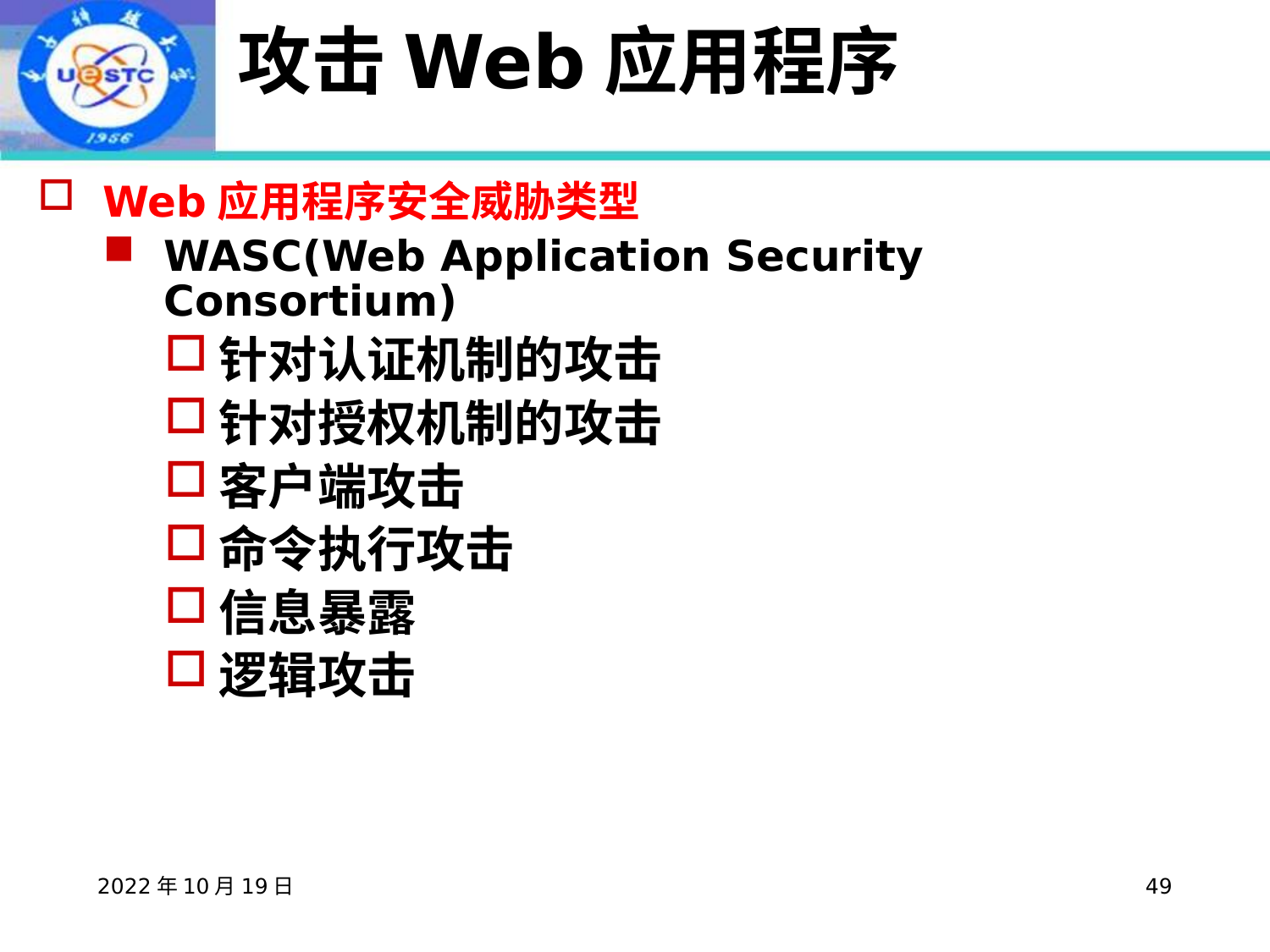

# 攻击Web应用程序
Web应用程序安全威胁类型
WASC(Web Application Security Consortium)
针对认证机制的攻击
针对授权机制的攻击
客户端攻击
命令执行攻击
信息暴露
逻辑攻击
2022年10月19日
49